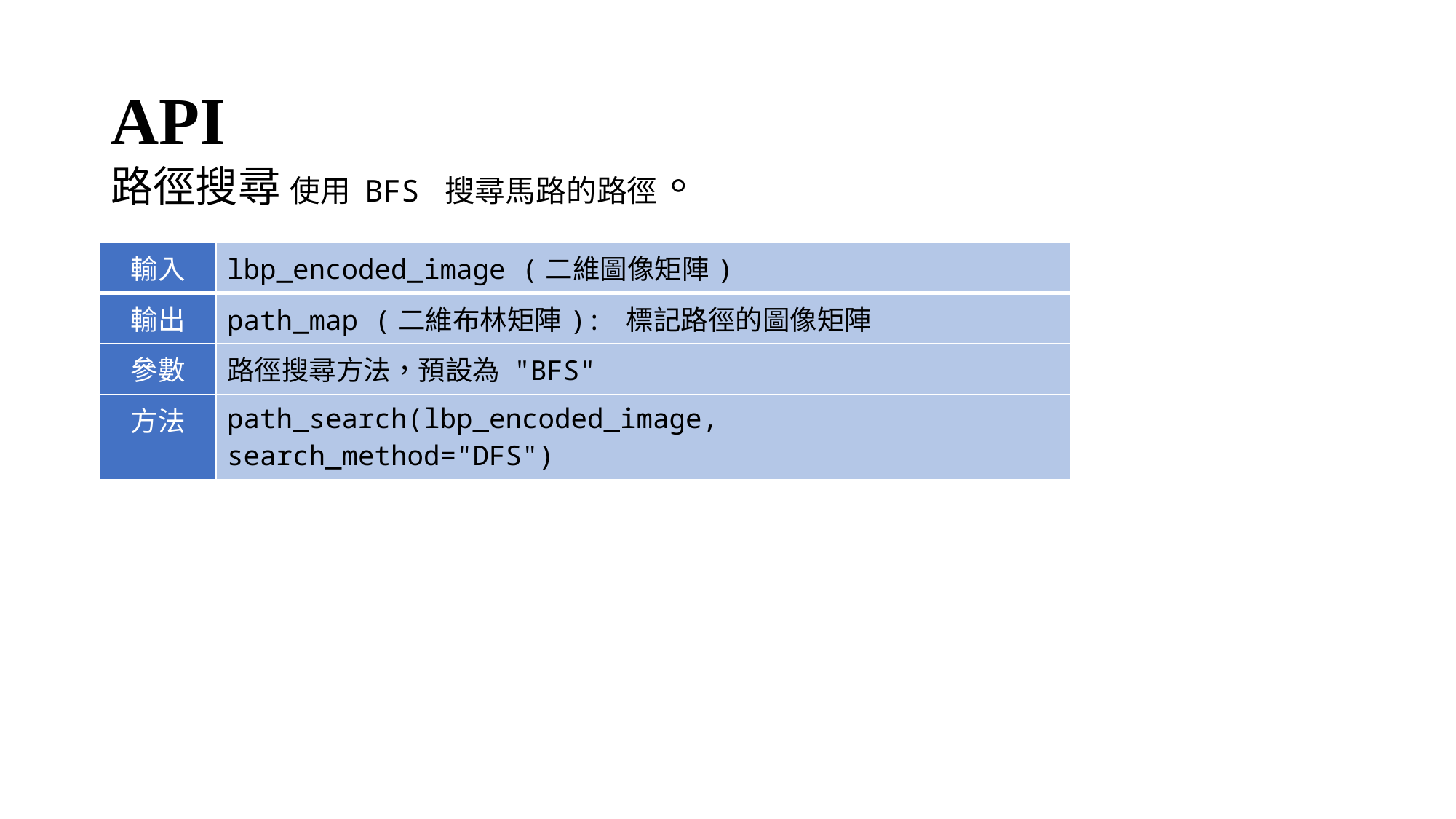

# API
路徑搜尋 使用 BFS 搜尋馬路的路徑。

| 輸入 | lbp\_encoded\_image (二維圖像矩陣) |
| --- | --- |
| 輸出 | path\_map (二維布林矩陣): 標記路徑的圖像矩陣 |
| 參數 | 路徑搜尋方法，預設為 "BFS" |
| 方法 | path\_search(lbp\_encoded\_image, search\_method="DFS") |